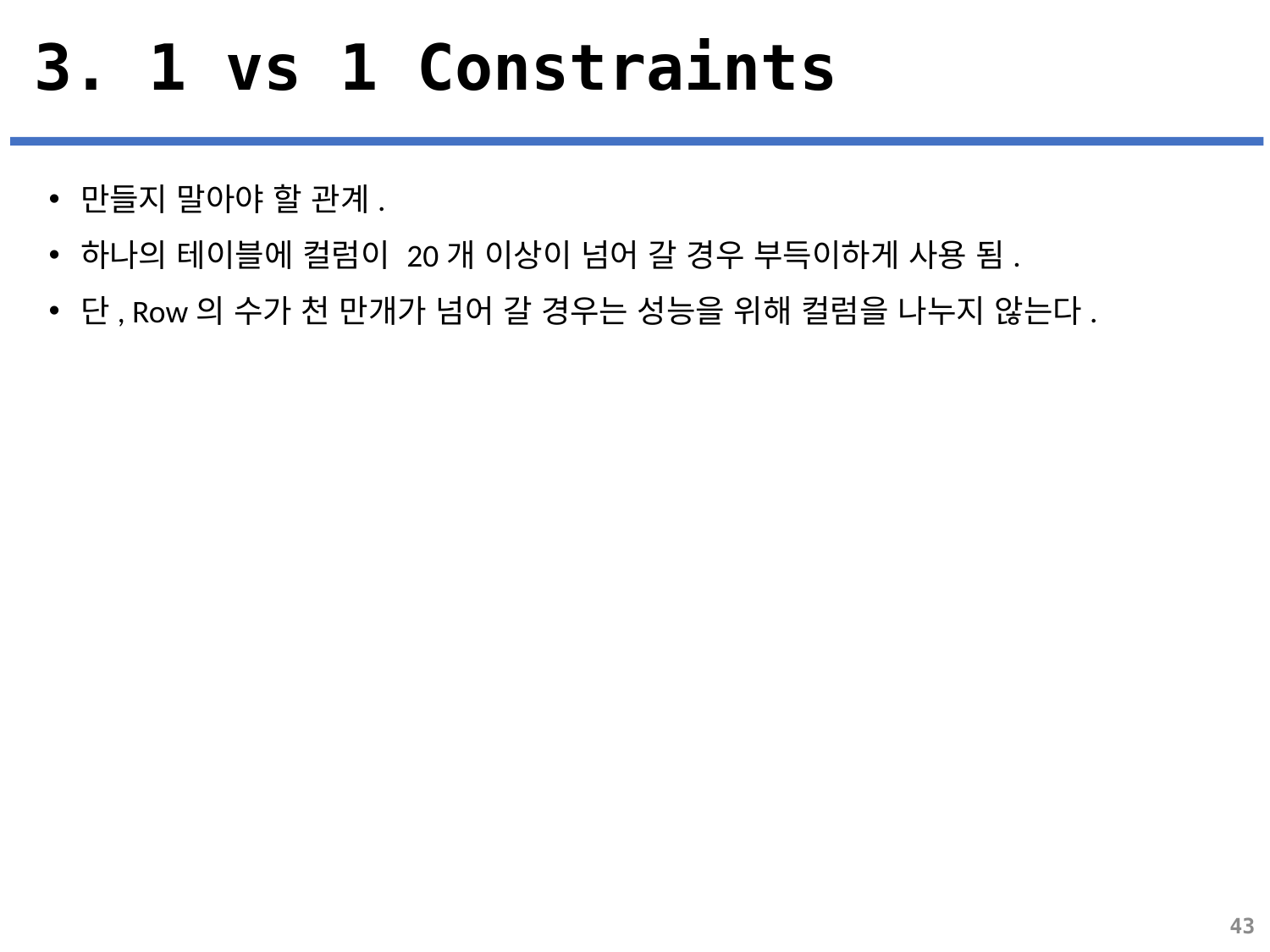

# 3. 1 vs 1 Constraints
만들지 말아야 할 관계.
하나의 테이블에 컬럼이 20개 이상이 넘어 갈 경우 부득이하게 사용 됨.
단, Row의 수가 천 만개가 넘어 갈 경우는 성능을 위해 컬럼을 나누지 않는다.

43